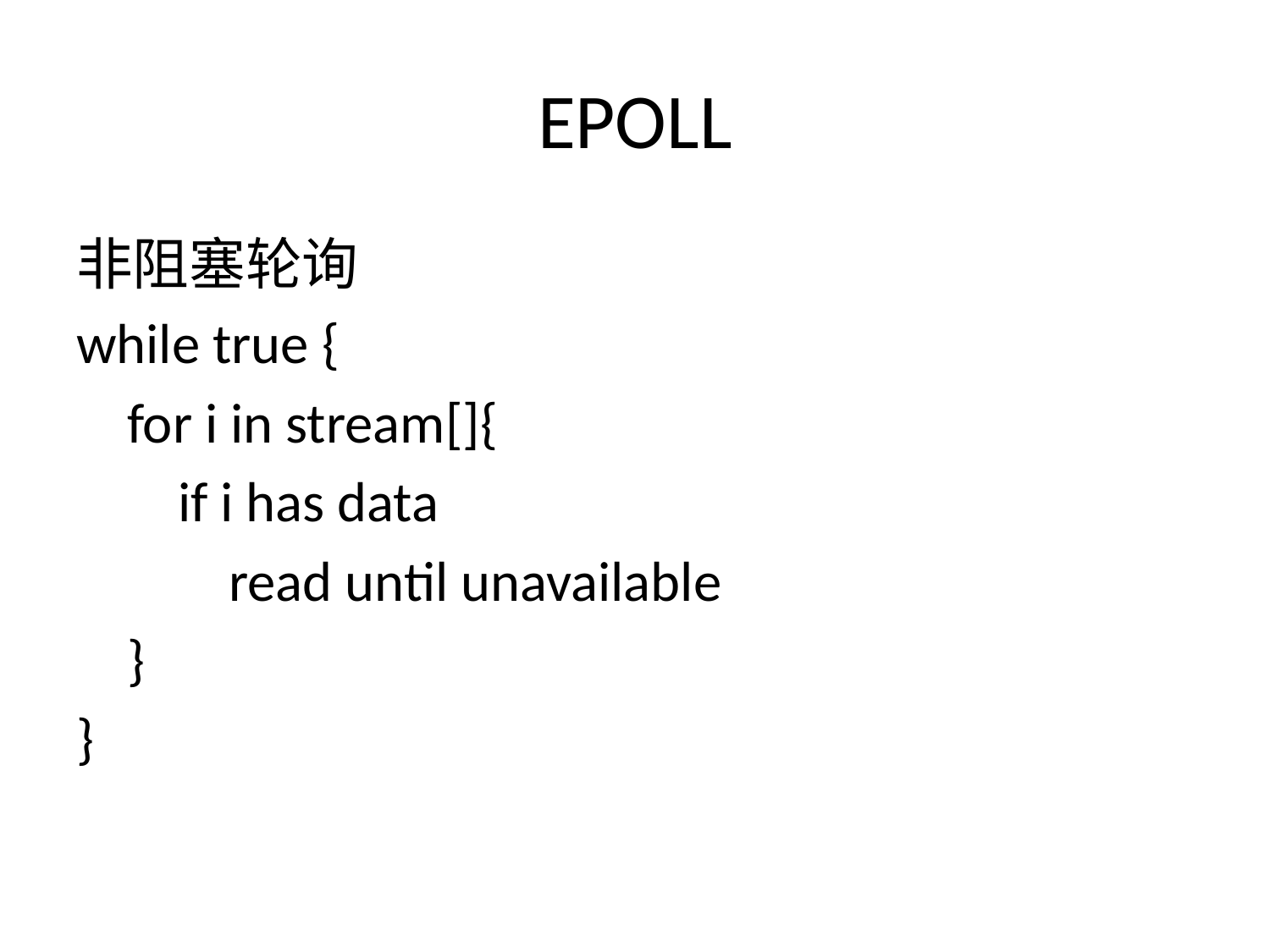

# EPOLL
非阻塞轮询
while true {
    for i in stream[]{
        if i has data
            read until unavailable
    }
}